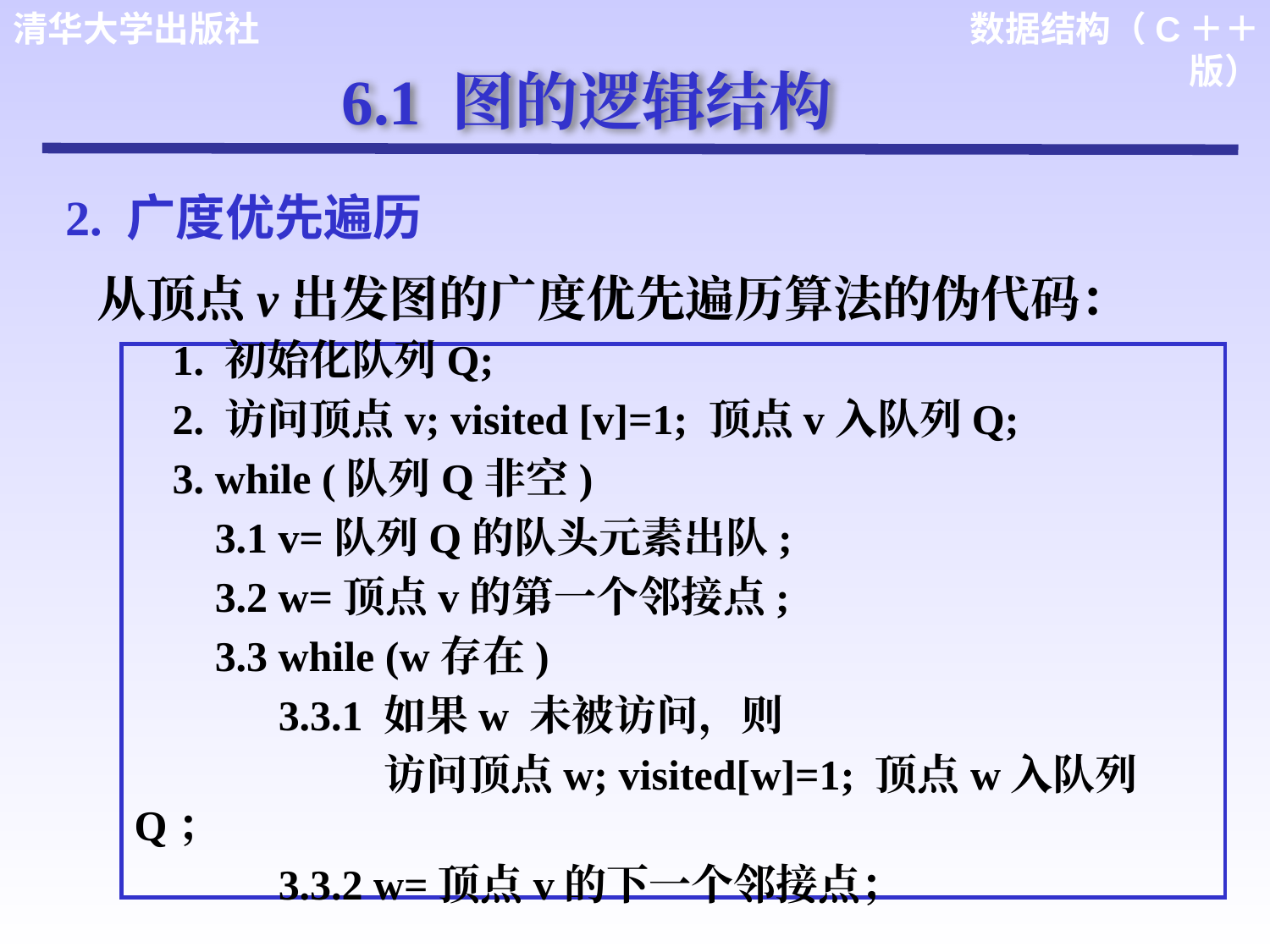

6.1 图的逻辑结构
2. 广度优先遍历
从顶点v出发图的广度优先遍历算法的伪代码：
1. 初始化队列Q;
2. 访问顶点v; visited [v]=1; 顶点v入队列Q;
3. while (队列Q非空)
    3.1 v=队列Q的队头元素出队;
    3.2 w=顶点v的第一个邻接点;
    3.3 while (w存在)
          3.3.1 如果w 未被访问，则
                   访问顶点w; visited[w]=1; 顶点w入队列Q；
          3.3.2 w=顶点v的下一个邻接点；